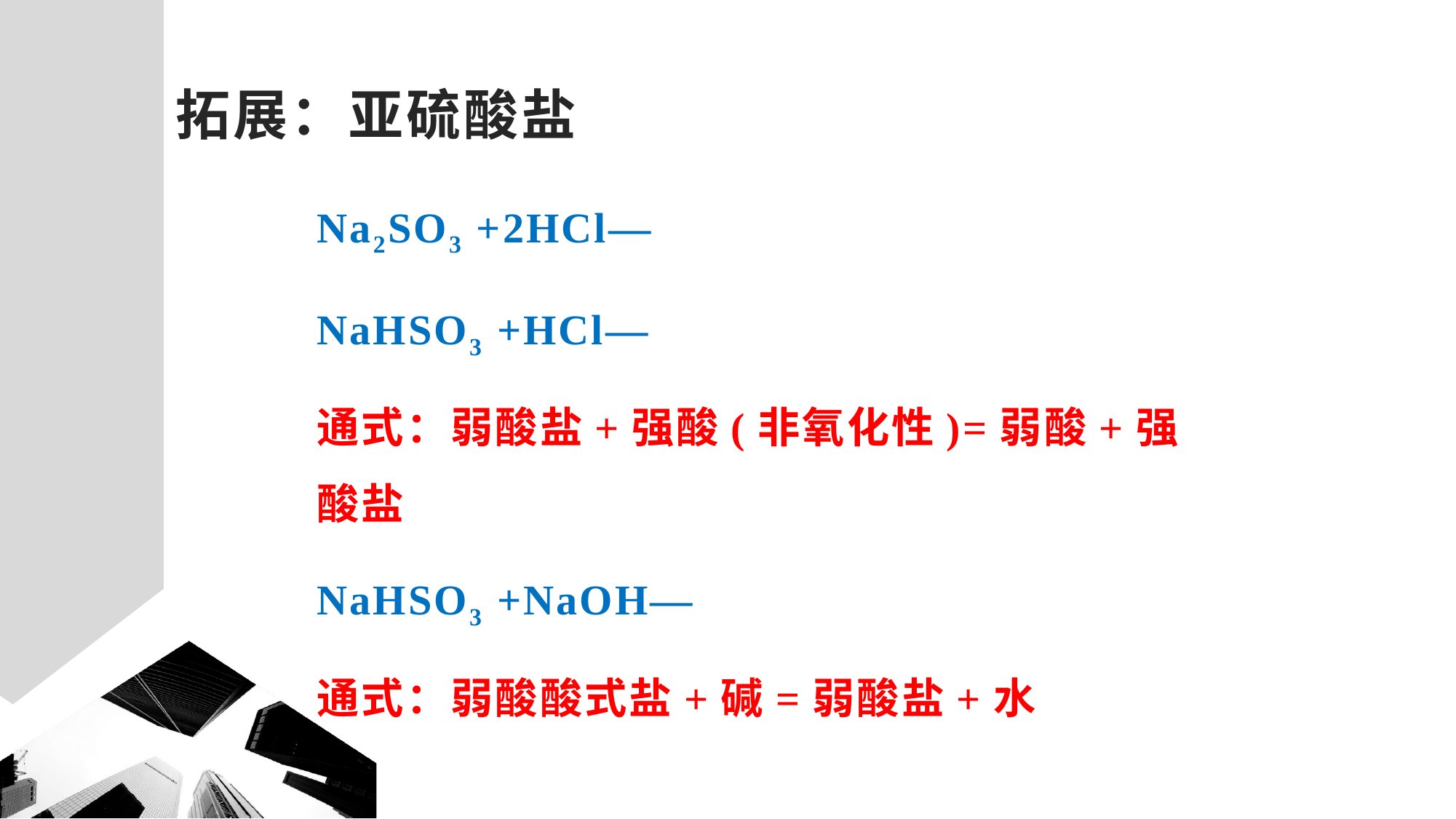

# 拓展：亚硫酸盐
Na2SO3 +2HCl—
NaHSO3 +HCl—
通式：弱酸盐+强酸(非氧化性)=弱酸+强酸盐
NaHSO3 +NaOH—
通式：弱酸酸式盐+碱=弱酸盐+水